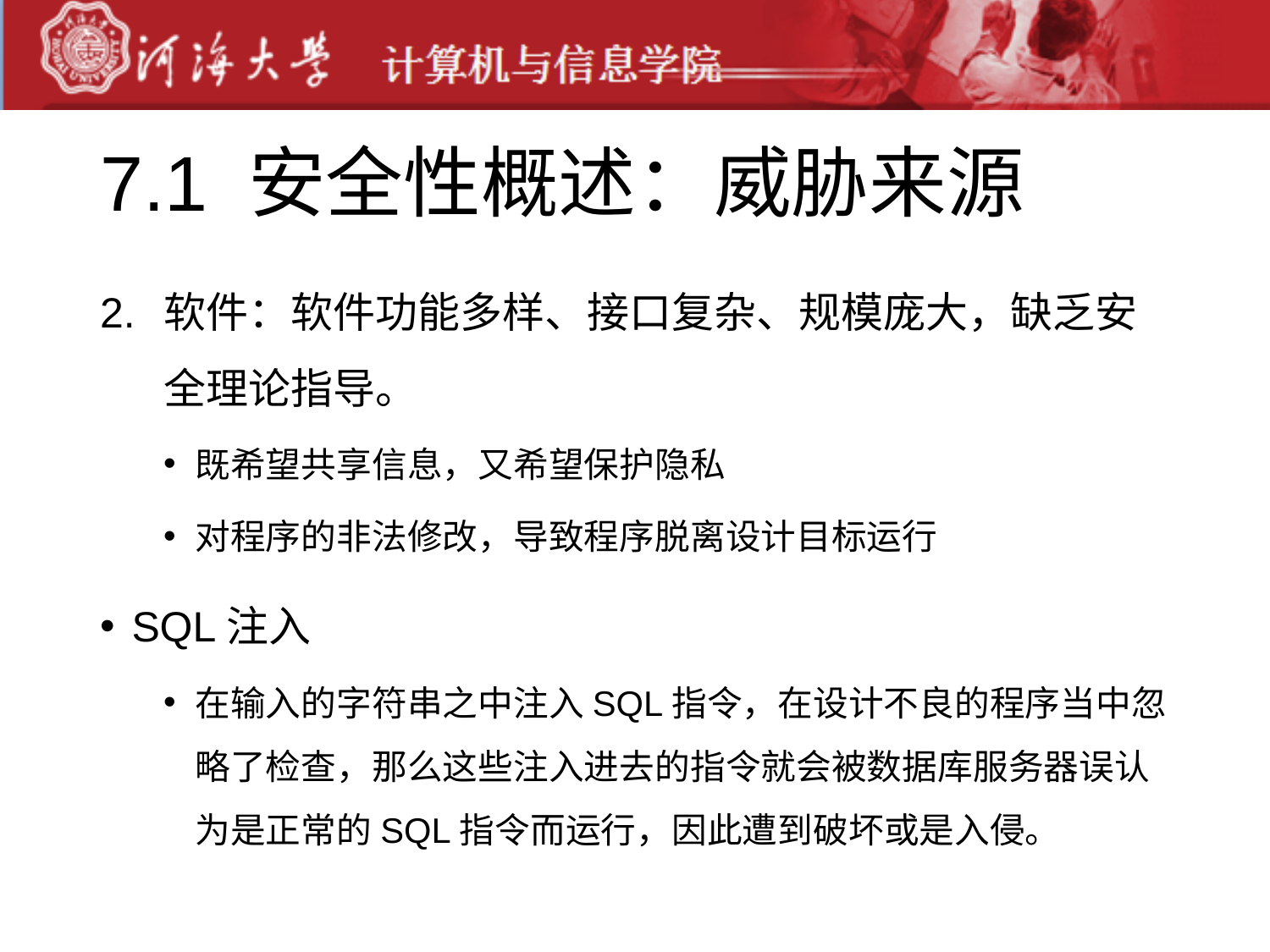

# 7.1 安全性概述：威胁来源
软件：软件功能多样、接口复杂、规模庞大，缺乏安全理论指导。
既希望共享信息，又希望保护隐私
对程序的非法修改，导致程序脱离设计目标运行
SQL注入
在输入的字符串之中注入SQL指令，在设计不良的程序当中忽略了检查，那么这些注入进去的指令就会被数据库服务器误认为是正常的SQL指令而运行，因此遭到破坏或是入侵。